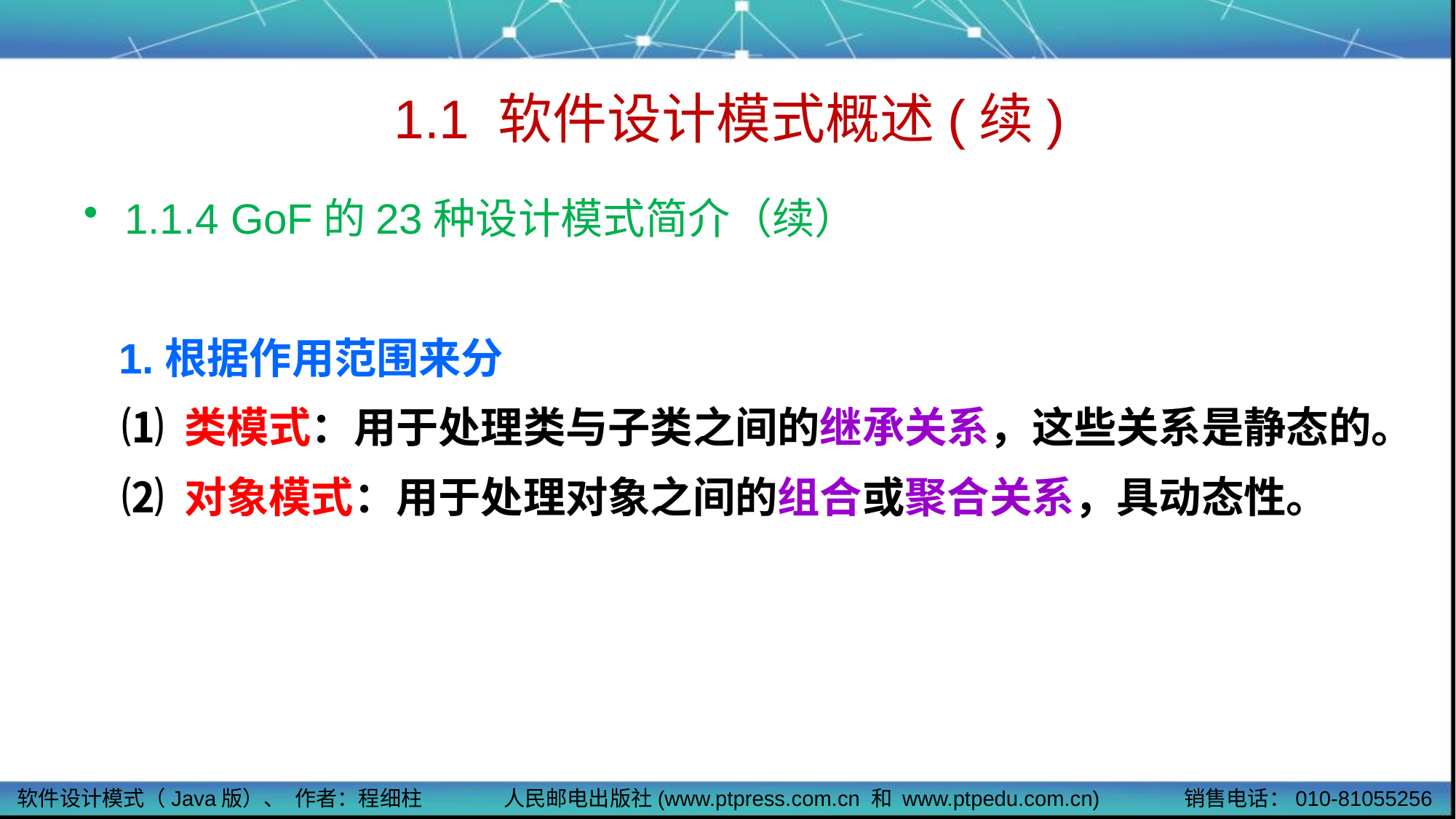

# 1.1 软件设计模式概述(续)
1.1.4 GoF的23种设计模式简介（续）

   1.根据作用范围来分
    ⑴ 类模式：用于处理类与子类之间的继承关系，这些关系是静态的。
    ⑵ 对象模式：用于处理对象之间的组合或聚合关系，具动态性。
软件设计模式（Java版）、  作者：程细柱
人民邮电出版社(www.ptpress.com.cn 和 www.ptpedu.com.cn)
销售电话：010-81055256